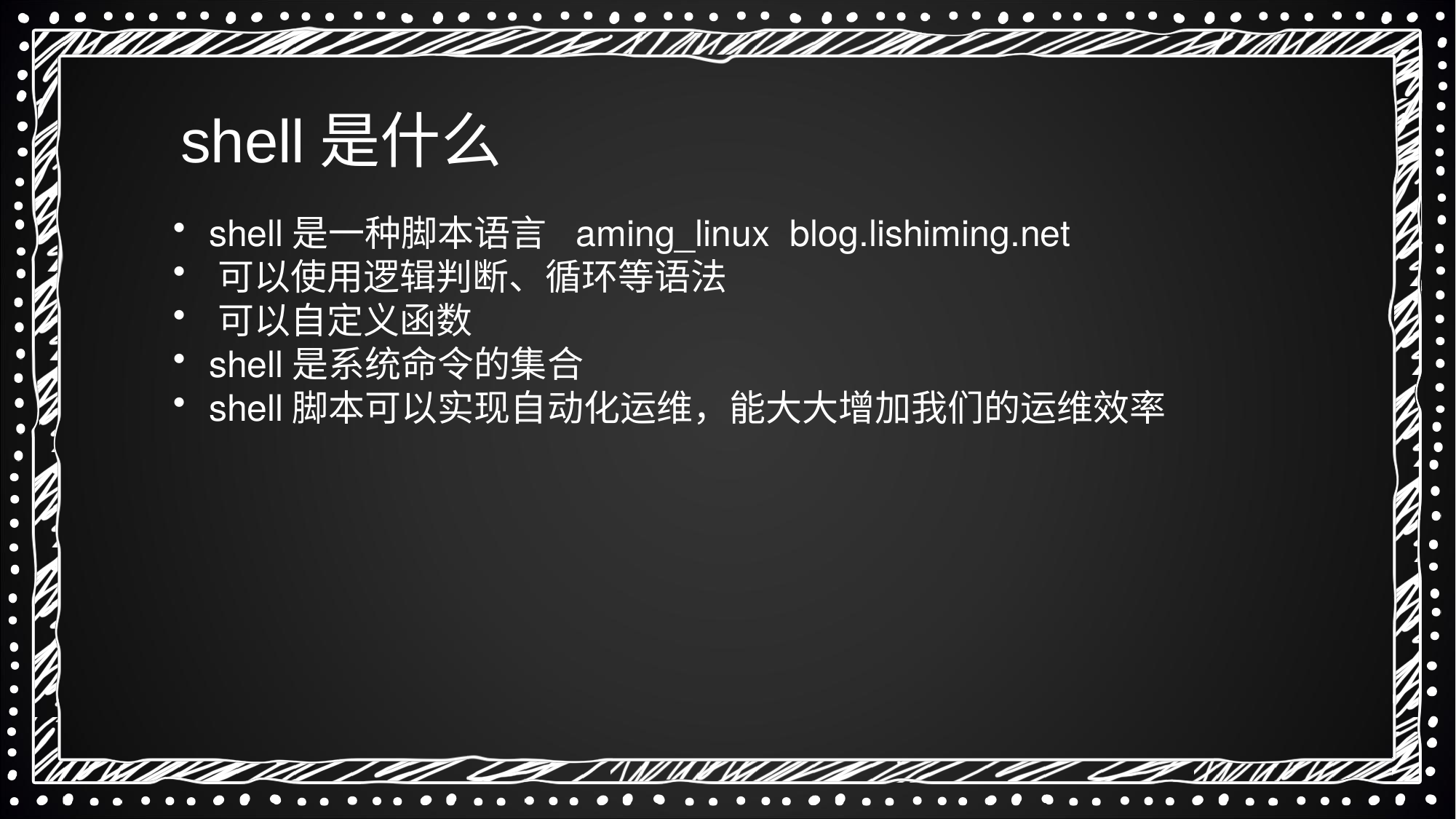

shell是什么
 shell是一种脚本语言  aming_linux  blog.lishiming.net
 可以使用逻辑判断、循环等语法
 可以自定义函数
 shell是系统命令的集合
 shell脚本可以实现自动化运维，能大大增加我们的运维效率